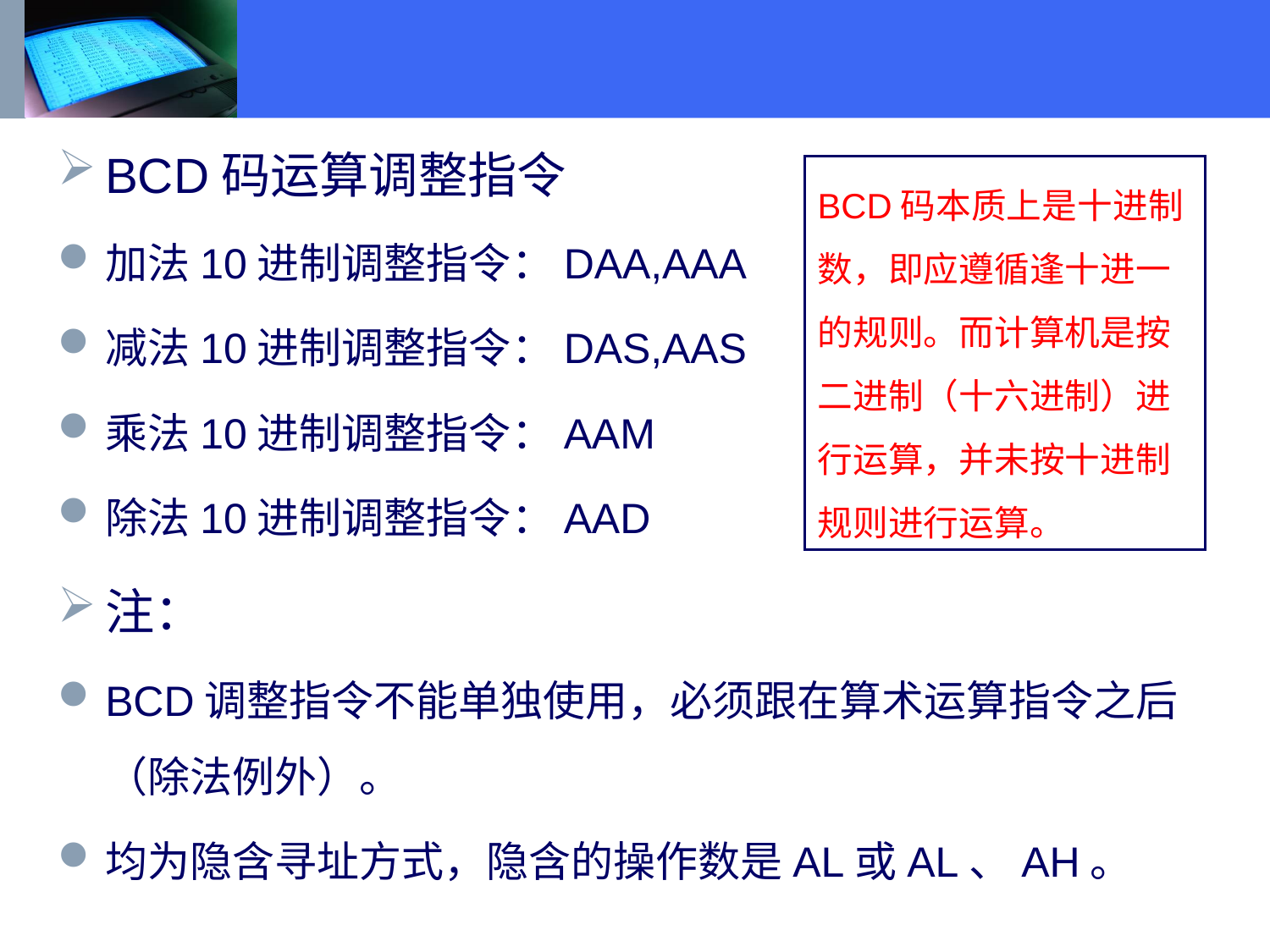

BCD码运算调整指令
加法10进制调整指令：DAA,AAA
减法10进制调整指令：DAS,AAS
乘法10进制调整指令：AAM
除法10进制调整指令：AAD
注：
BCD调整指令不能单独使用，必须跟在算术运算指令之后（除法例外）。
均为隐含寻址方式，隐含的操作数是AL或AL、AH。
BCD码本质上是十进制数，即应遵循逢十进一的规则。而计算机是按二进制（十六进制）进行运算，并未按十进制规则进行运算。